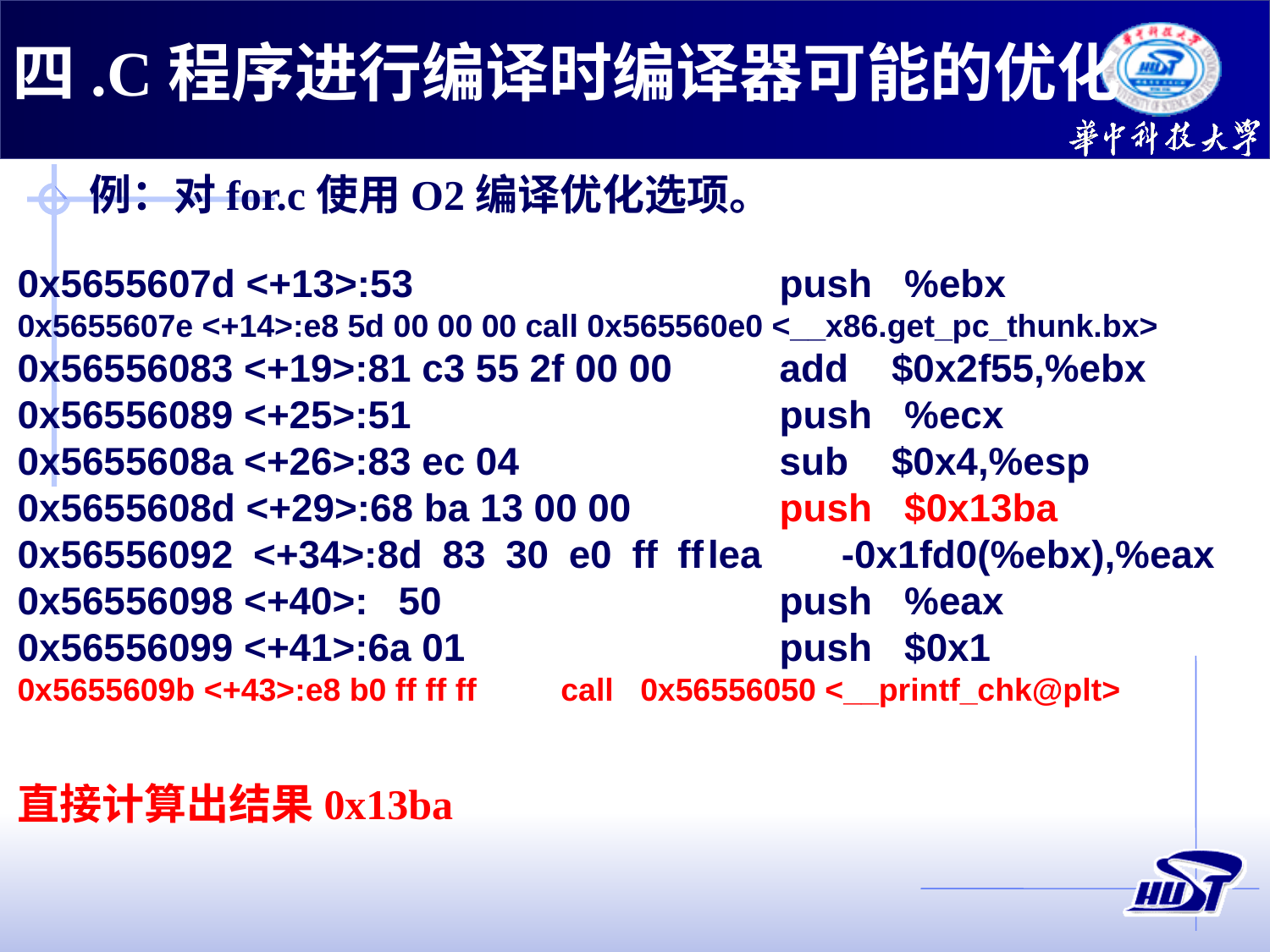

四.C程序进行编译时编译器可能的优化
例：对for.c使用O2编译优化选项。

0x5655607d <+13>:53			push   %ebx
0x5655607e <+14>:e8 5d 00 00 00	call 0x565560e0 <__x86.get_pc_thunk.bx>
0x56556083 <+19>:81 c3 55 2f 00 00	add    $0x2f55,%ebx
0x56556089 <+25>:51			push   %ecx
0x5655608a <+26>:83 ec 04			sub    $0x4,%esp
0x5655608d <+29>:68 ba 13 00 00		push   $0x13ba
0x56556092 <+34>:8d 83 30 e0 ff ff	lea    -0x1fd0(%ebx),%eax 0x56556098 <+40>:	50			push   %eax
0x56556099 <+41>:6a 01			push   $0x1
0x5655609b <+43>:e8 b0 ff ff ff	    call   0x56556050 <__printf_chk@plt>

直接计算出结果0x13ba